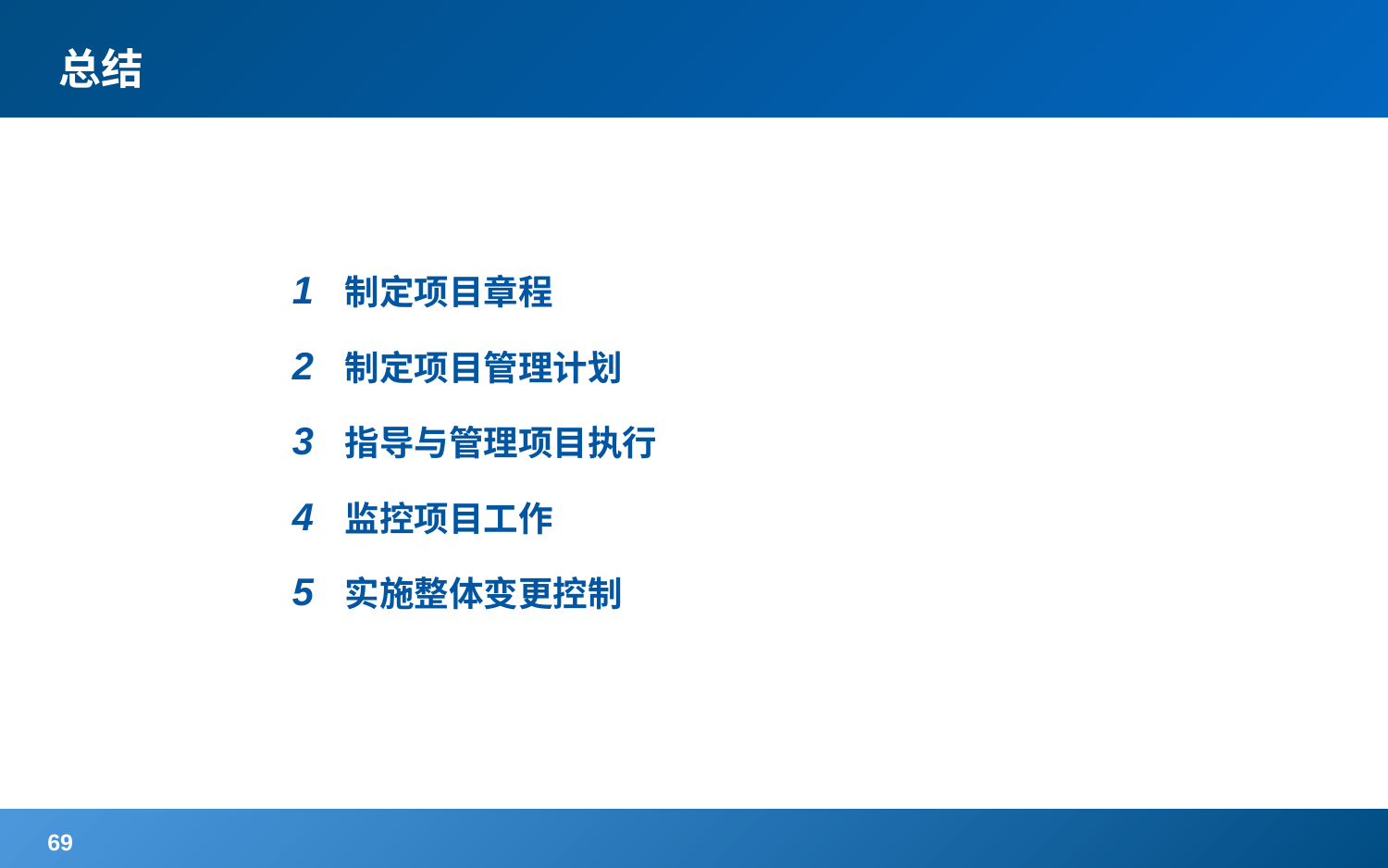

# 总结
1
制定项目章程
2
制定项目管理计划
3
指导与管理项目执行
4
监控项目工作
5
实施整体变更控制